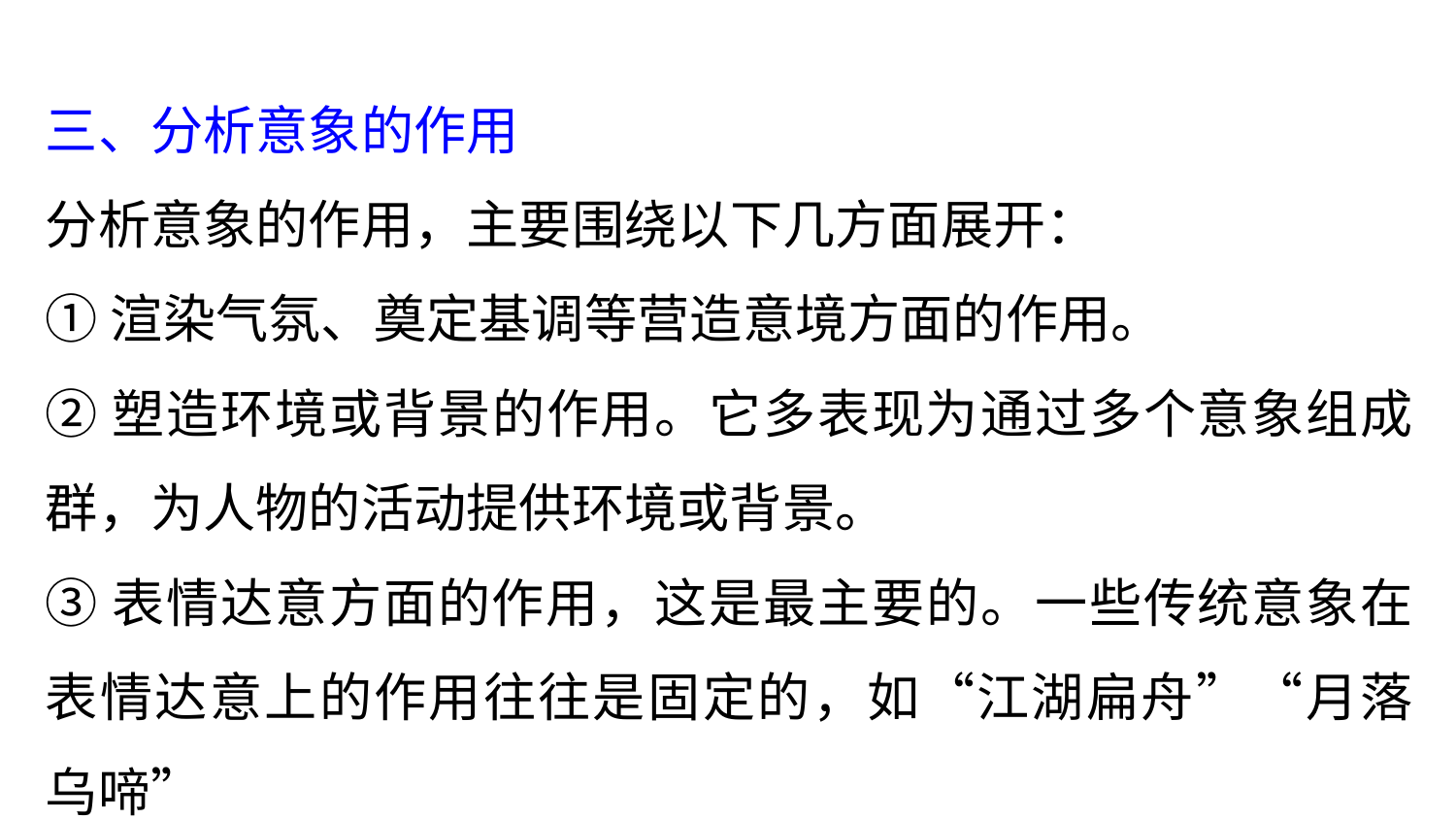

三、分析意象的作用
分析意象的作用，主要围绕以下几方面展开：
①渲染气氛、奠定基调等营造意境方面的作用。
②塑造环境或背景的作用。它多表现为通过多个意象组成群，为人物的活动提供环境或背景。
③表情达意方面的作用，这是最主要的。一些传统意象在表情达意上的作用往往是固定的，如“江湖扁舟”“月落乌啼”